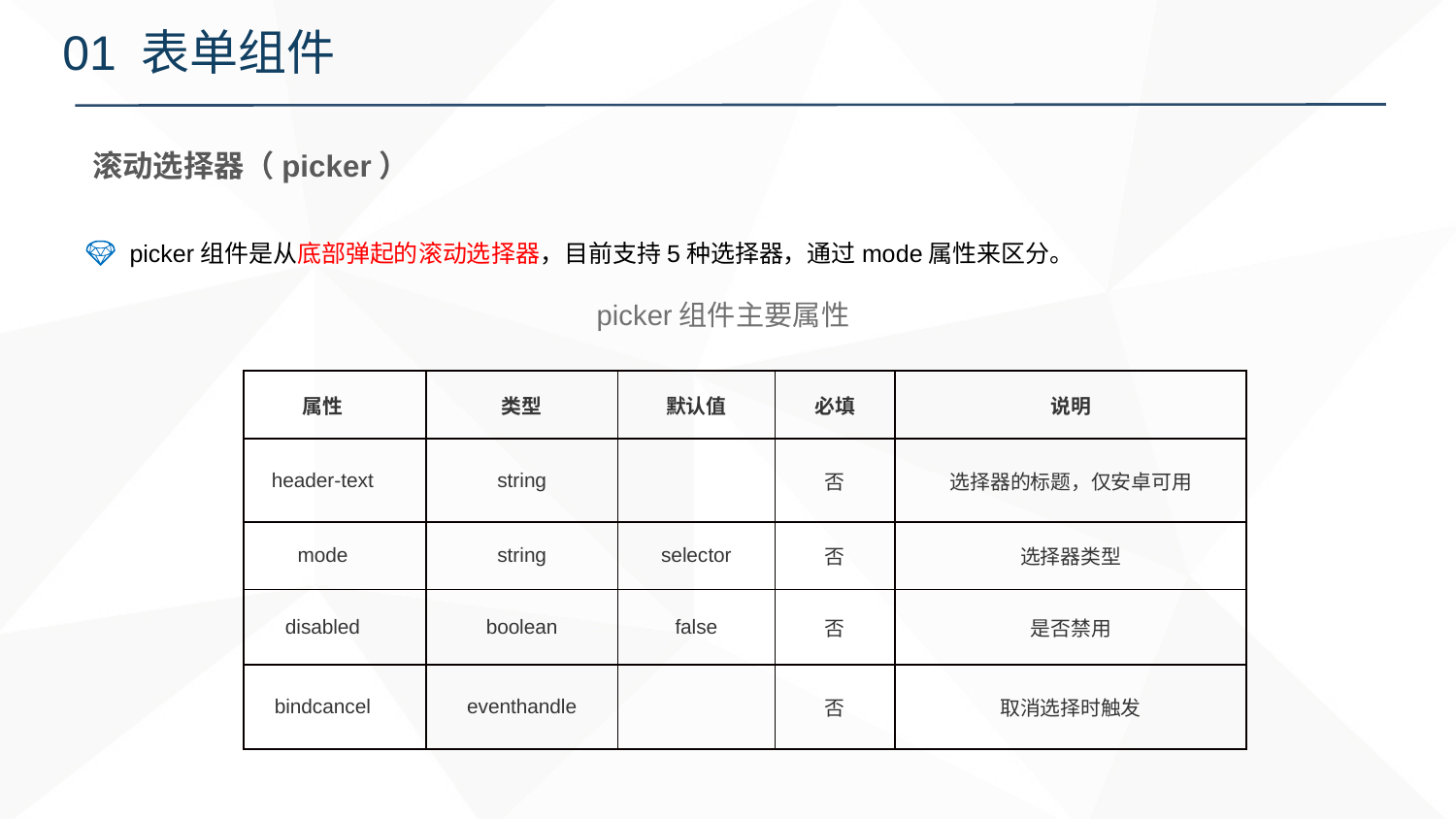

# 01 表单组件
滚动选择器（picker）
picker组件是从底部弹起的滚动选择器，目前支持5种选择器，通过mode属性来区分。

picker组件主要属性
| 属性 | 类型 | 默认值 | 必填 | 说明 |
| --- | --- | --- | --- | --- |
| header-text | string |  | 否 | 选择器的标题，仅安卓可用 |
| mode | string | selector | 否 | 选择器类型 |
| disabled | boolean | false | 否 | 是否禁用 |
| bindcancel | eventhandle |  | 否 | 取消选择时触发 |